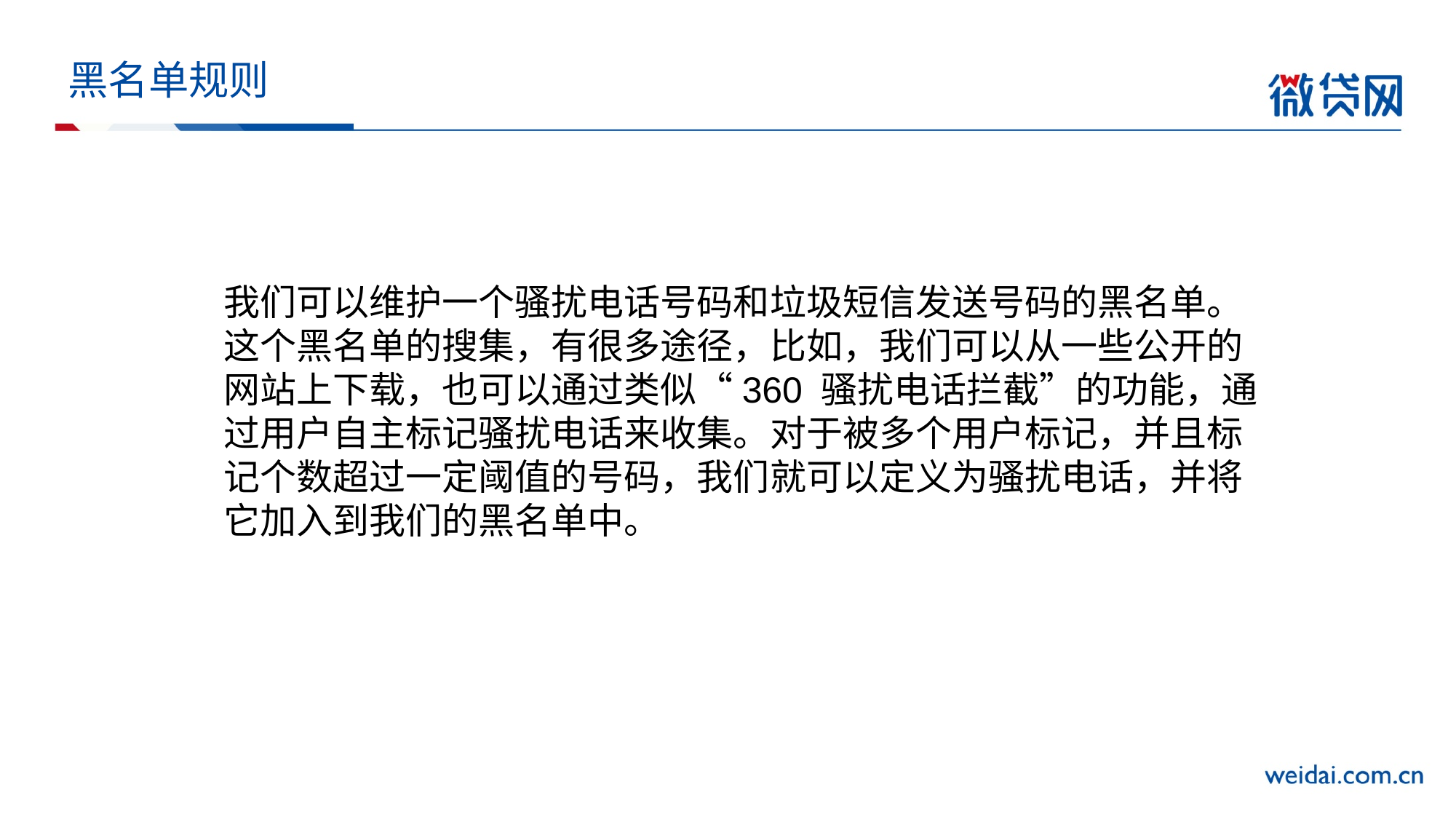

# 黑名单规则
我们可以维护一个骚扰电话号码和垃圾短信发送号码的黑名单。这个黑名单的搜集，有很多途径，比如，我们可以从一些公开的网站上下载，也可以通过类似“360 骚扰电话拦截”的功能，通过用户自主标记骚扰电话来收集。对于被多个用户标记，并且标记个数超过一定阈值的号码，我们就可以定义为骚扰电话，并将它加入到我们的黑名单中。